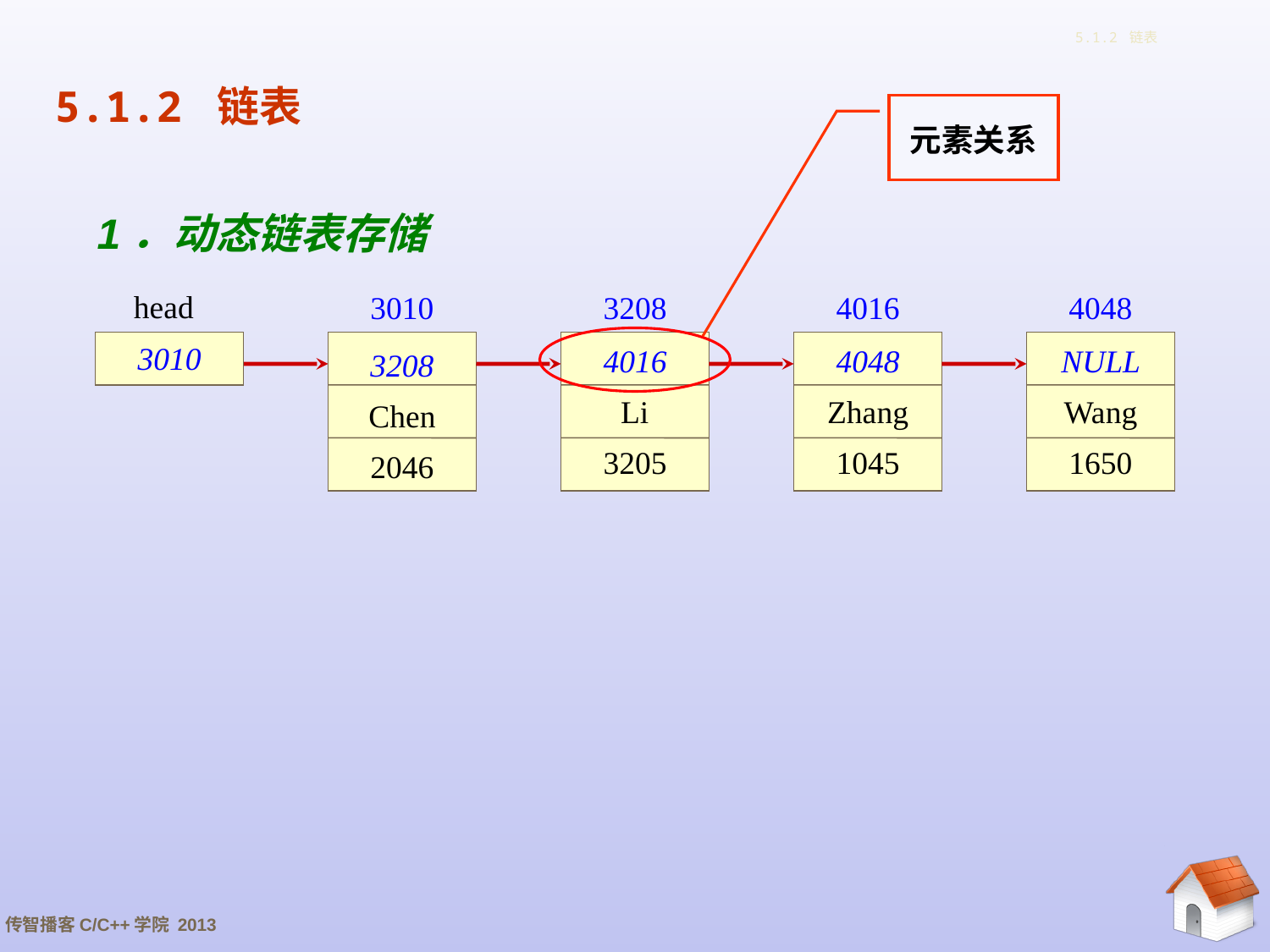

# 5.1.2 链表
5.1.2 链表
元素关系
1．动态链表存储
head

3010
3010

3208
Chen
2046
3208

4016
Li
3205
4016

4048
Zhang
1045
4048

NULL
Wang
1650